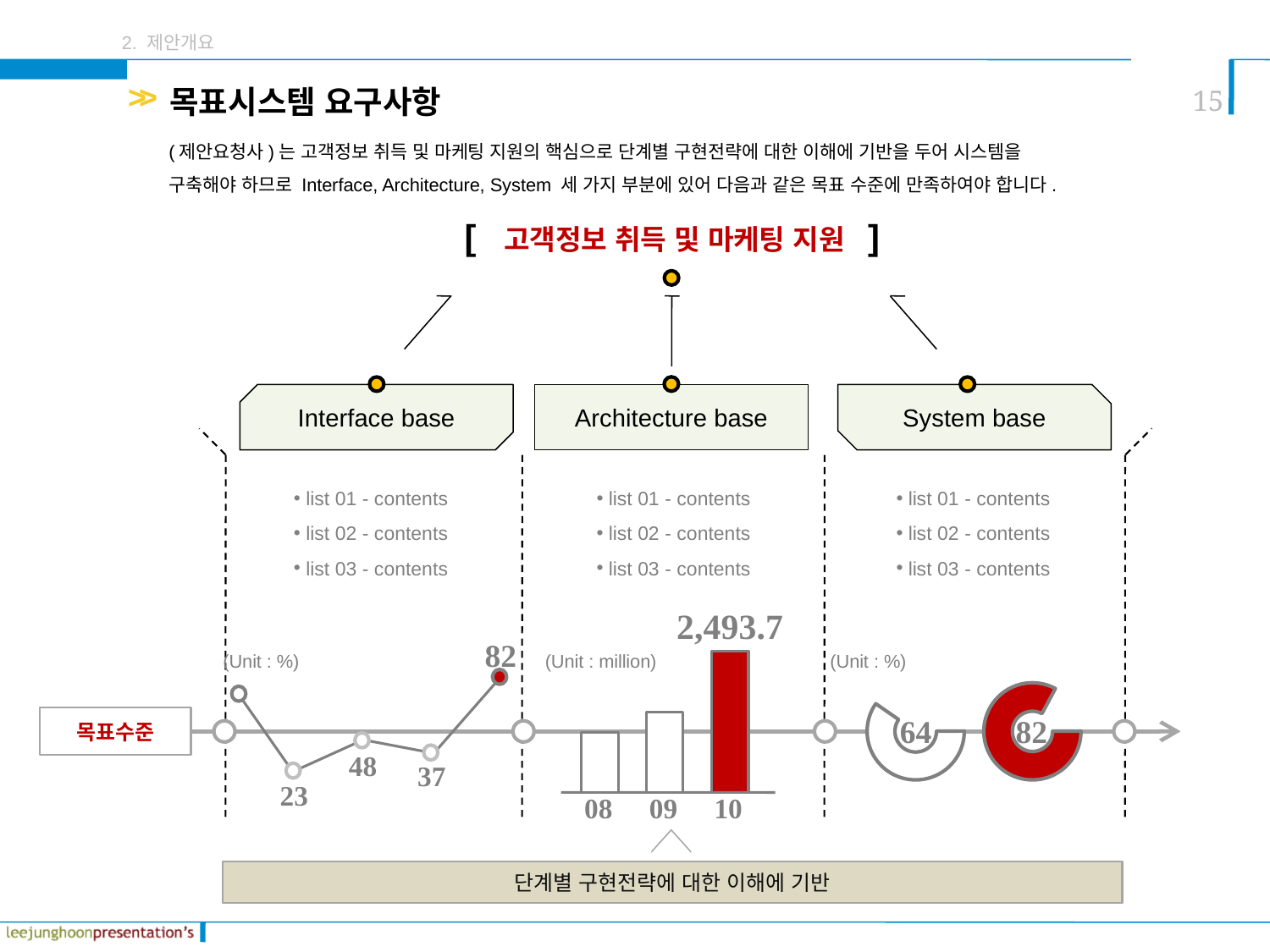

[  고객정보 취득 및 마케팅 지원  ]

Interface base
Architecture base
System base
 list 01 - contents
 list 02 - contents
 list 03 - contents
 list 01 - contents
 list 02 - contents
 list 03 - contents
 list 01 - contents
 list 02 - contents
 list 03 - contents
2,493.7

08
09
10
82

48

37

23
(Unit : %)
(Unit : million)
(Unit : %)

64
82
목표수준

단계별 구현전략에 대한 이해에 기반